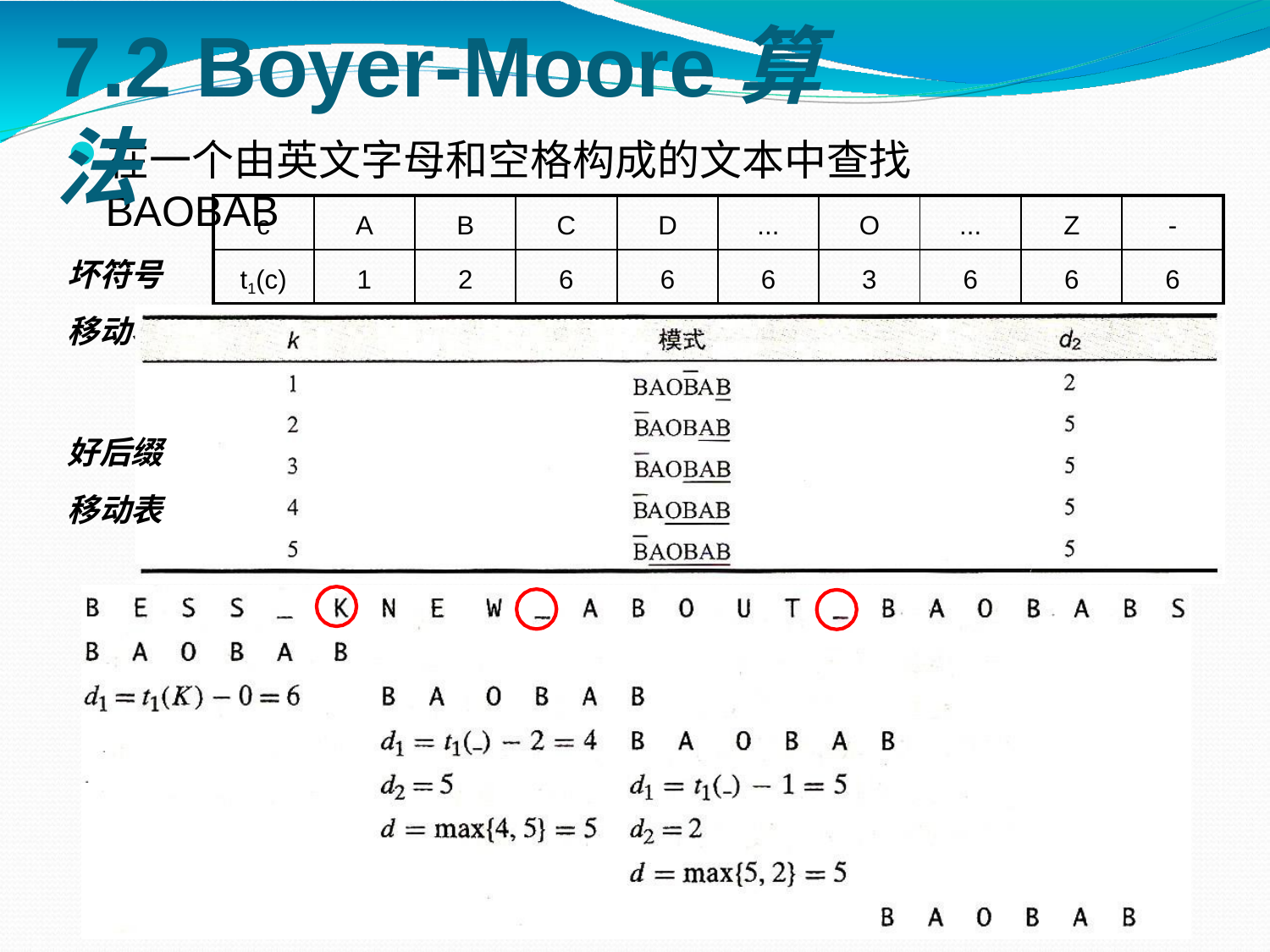

# 7.2 Boyer-Moore算法
在一个由英文字母和空格构成的文本中查找BAOBAB
坏符号
移动表
| c | A | B | C | D | ... | O | ... | Z | - |
| --- | --- | --- | --- | --- | --- | --- | --- | --- | --- |
| t1(c) | 1 | 2 | 6 | 6 | 6 | 3 | 6 | 6 | 6 |

好后缀 移动表